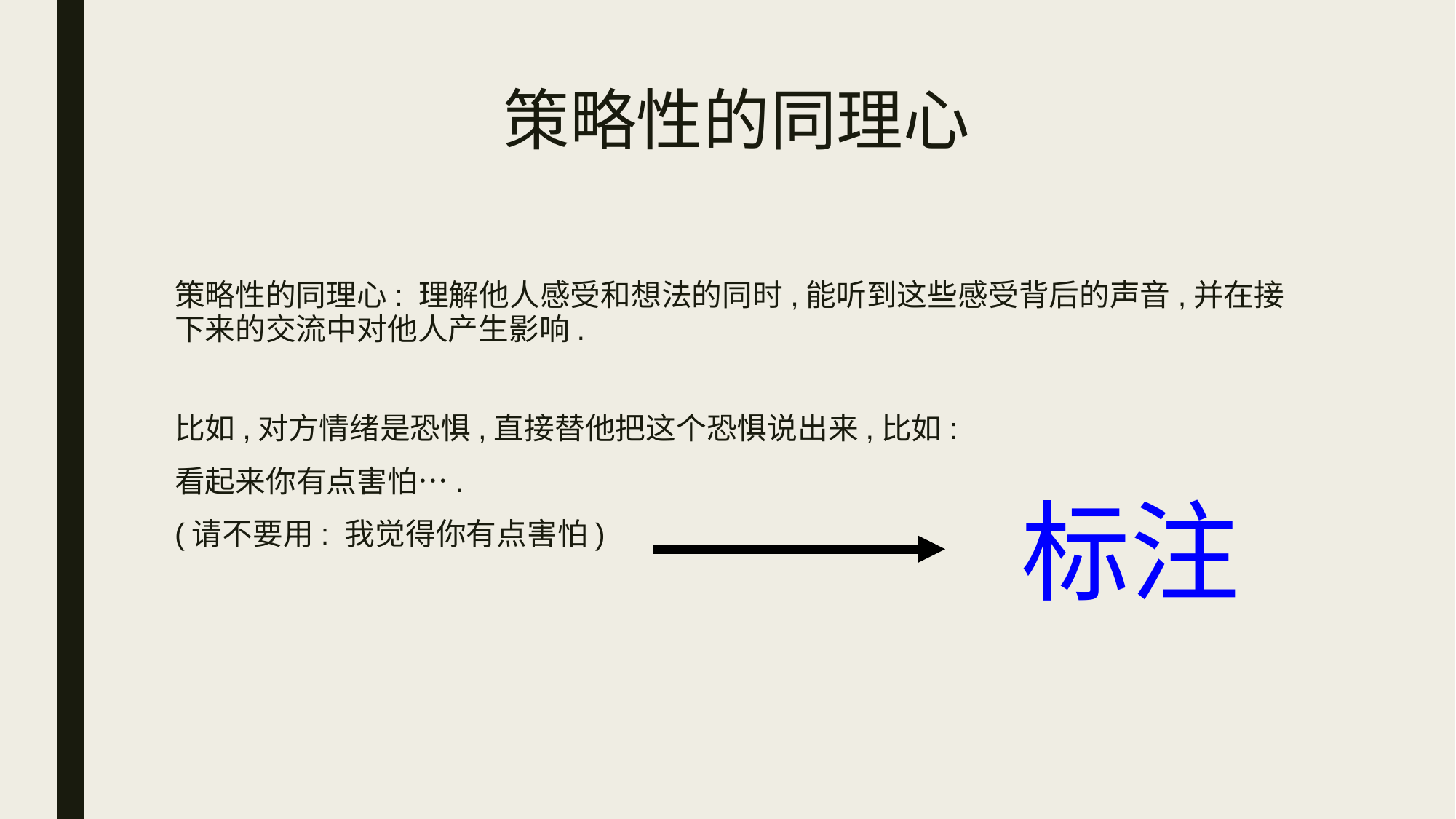

# 策略性的同理心
策略性的同理心: 理解他人感受和想法的同时,能听到这些感受背后的声音,并在接下来的交流中对他人产生影响.
比如,对方情绪是恐惧,直接替他把这个恐惧说出来,比如:
看起来你有点害怕….
(请不要用: 我觉得你有点害怕)
标注